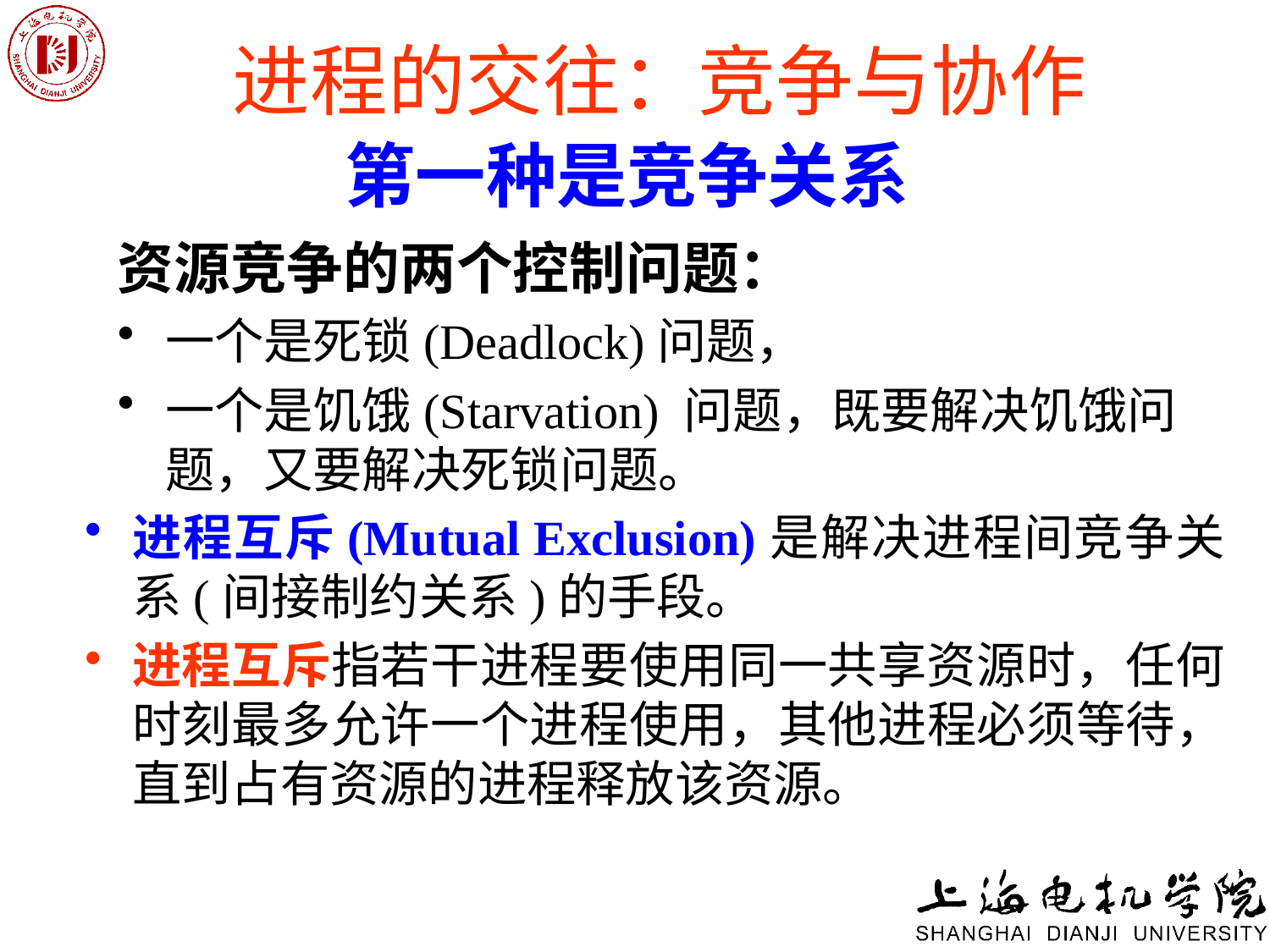

# 进程的交往：竞争与协作
第一种是竞争关系
资源竞争的两个控制问题：
一个是死锁(Deadlock)问题，
一个是饥饿(Starvation) 问题，既要解决饥饿问题，又要解决死锁问题。
进程互斥(Mutual Exclusion)是解决进程间竞争关系(间接制约关系)的手段。
进程互斥指若干进程要使用同一共享资源时，任何时刻最多允许一个进程使用，其他进程必须等待，直到占有资源的进程释放该资源。